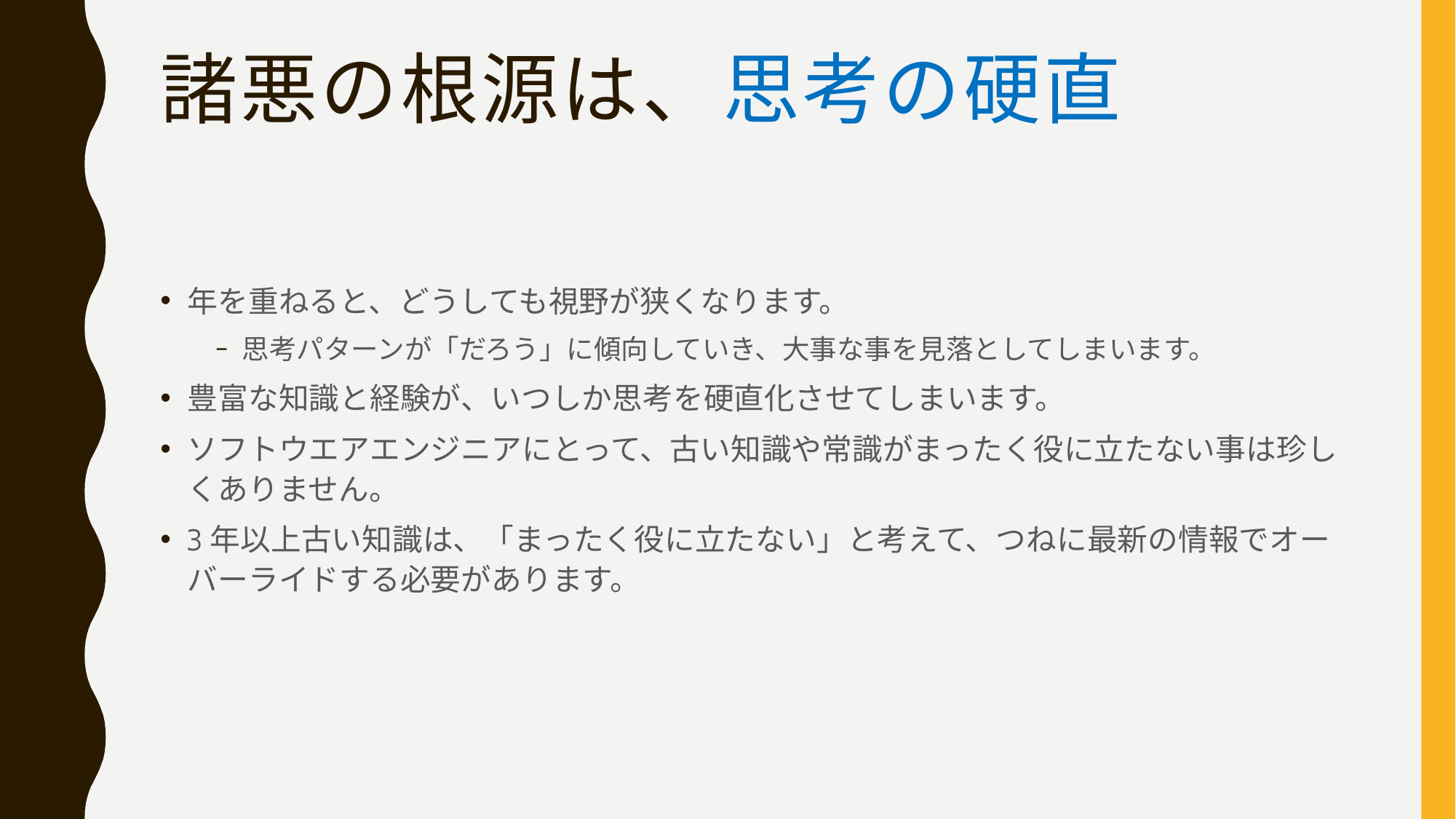

# 諸悪の根源は、思考の硬直
年を重ねると、どうしても視野が狭くなります。
思考パターンが「だろう」に傾向していき、大事な事を見落としてしまいます。
豊富な知識と経験が、いつしか思考を硬直化させてしまいます。
ソフトウエアエンジニアにとって、古い知識や常識がまったく役に立たない事は珍しくありません。
3年以上古い知識は、「まったく役に立たない」と考えて、つねに最新の情報でオーバーライドする必要があります。